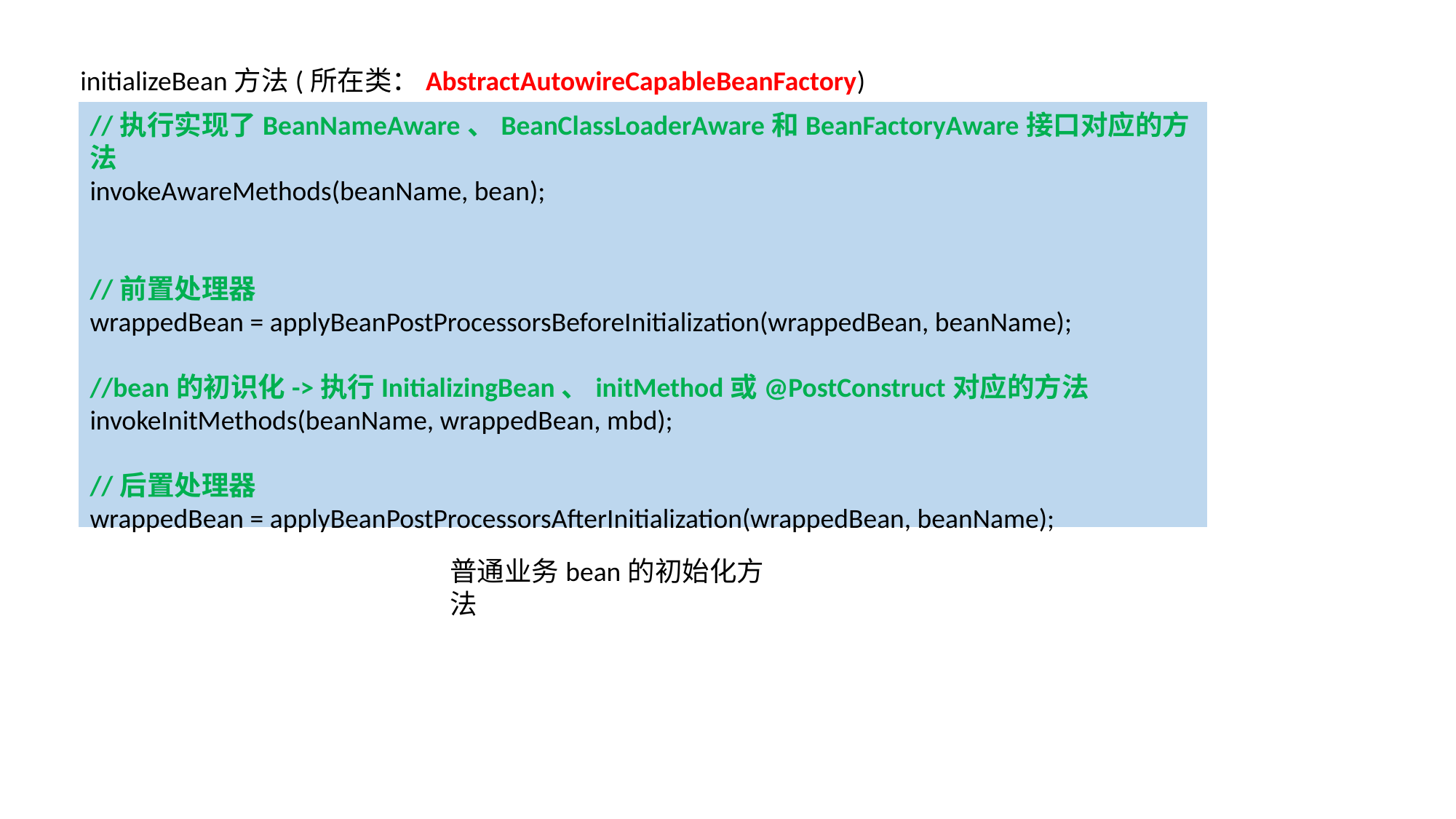

initializeBean方法(所在类：AbstractAutowireCapableBeanFactory)
//执行实现了BeanNameAware、BeanClassLoaderAware和BeanFactoryAware接口对应的方法
invokeAwareMethods(beanName, bean);

//前置处理器
wrappedBean = applyBeanPostProcessorsBeforeInitialization(wrappedBean, beanName);

//bean的初识化->执行InitializingBean、initMethod或@PostConstruct对应的方法
invokeInitMethods(beanName, wrappedBean, mbd);

//后置处理器
wrappedBean = applyBeanPostProcessorsAfterInitialization(wrappedBean, beanName);

普通业务bean的初始化方法